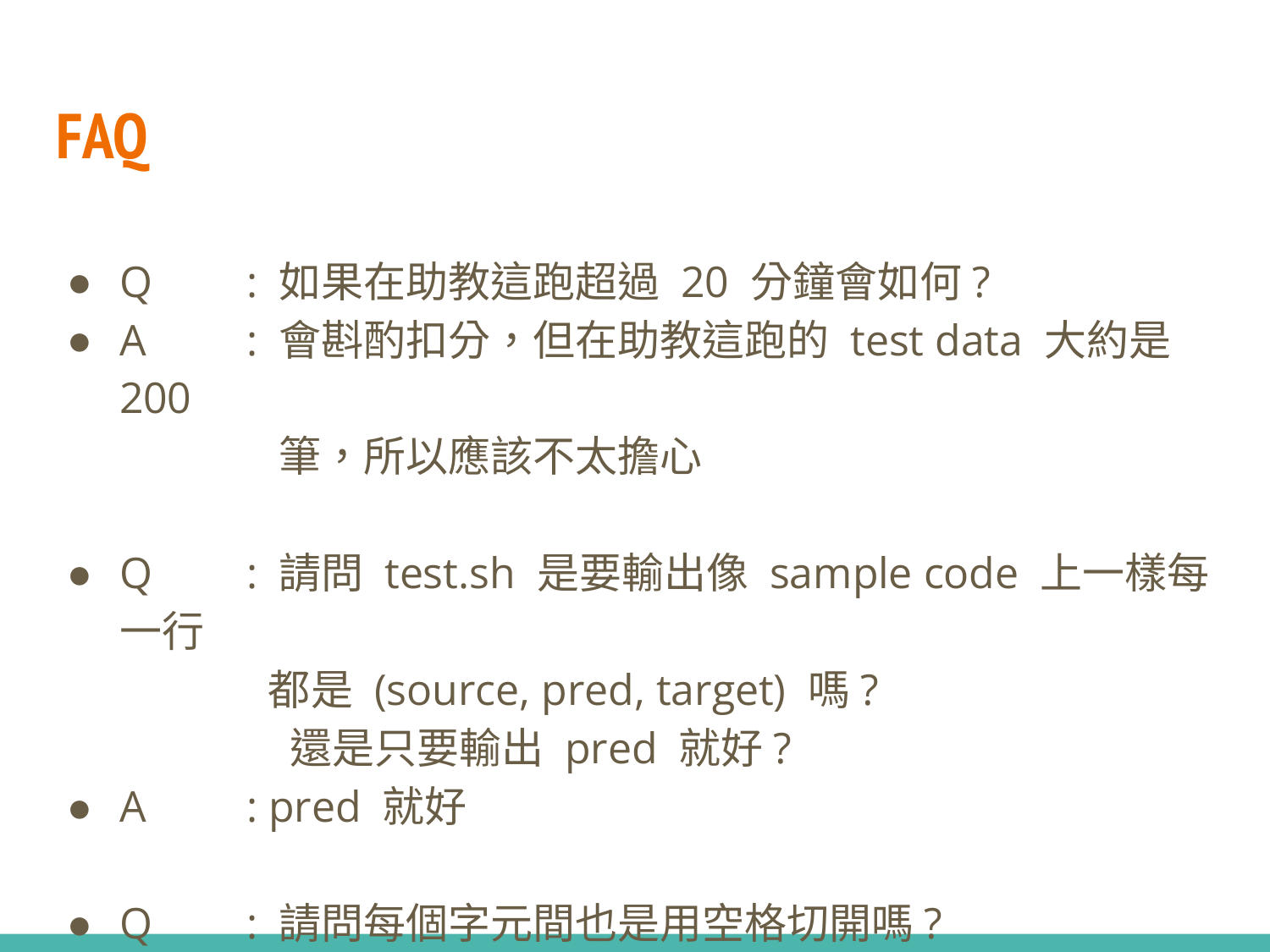

# FAQ
Q	: 如果在助教這跑超過 20 分鐘會如何?
A	: 會斟酌扣分，但在助教這跑的 test data 大約是 200
	  筆，所以應該不太擔心

Q	: 請問 test.sh 是要輸出像 sample code 上一樣每一行
	  都是 (source, pred, target) 嗎?
	   還是只要輸出 pred 就好?
A	: pred 就好

Q	: 請問每個字元間也是用空格切開嗎?
A	: 有沒有空白都可以，只要是一行一句 pred 即可